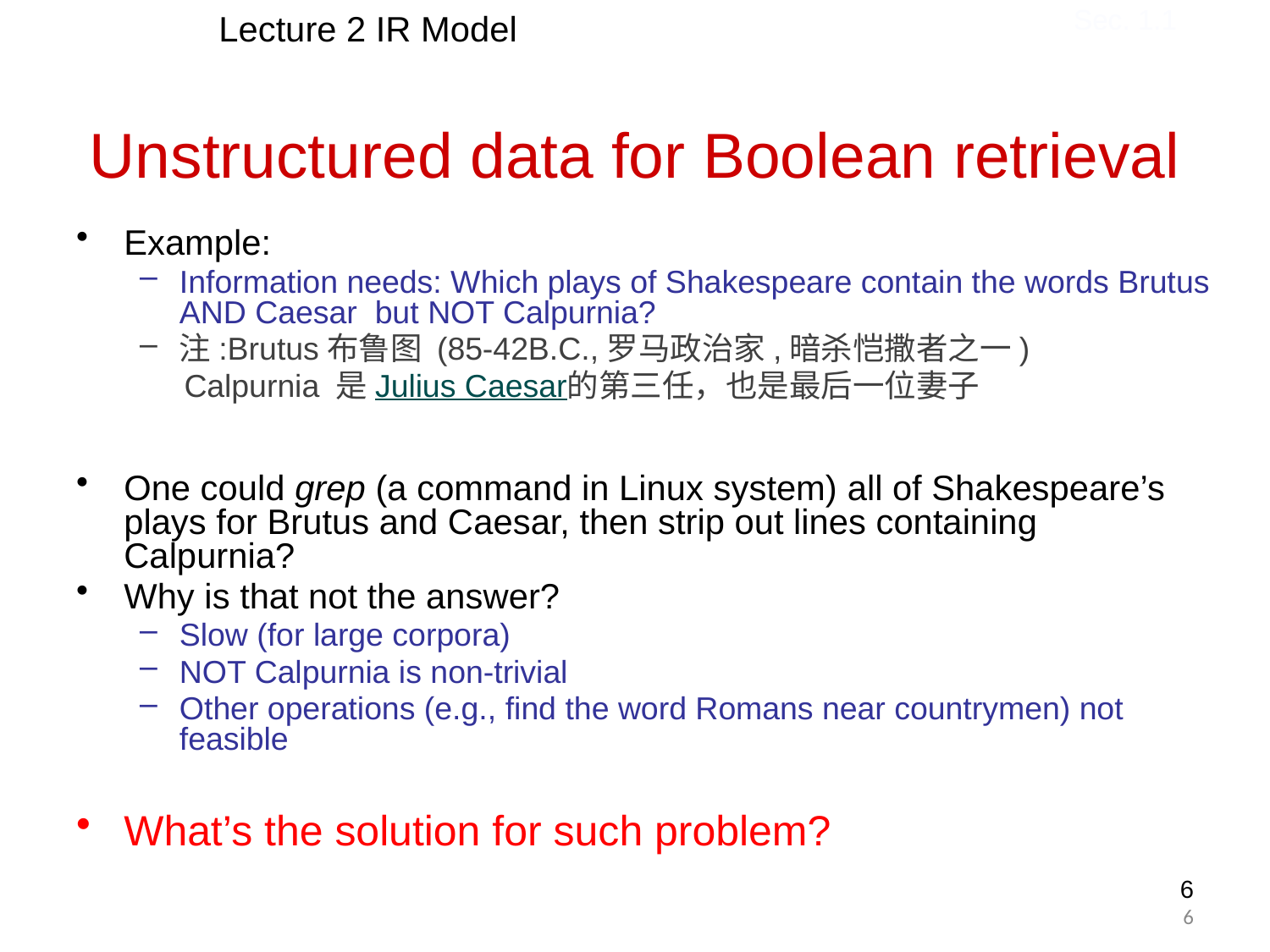

Unstructured data for Boolean retrieval
Lecture 2 IR Model
Sec. 1.1
Example:
Information needs: Which plays of Shakespeare contain the words Brutus AND Caesar  but NOT Calpurnia?
注:Brutus布鲁图 (85-42B.C.,罗马政治家,暗杀恺撒者之一)
     Calpurnia 是Julius Caesar的第三任，也是最后一位妻子

One could grep (a command in Linux system) all of Shakespeare’s plays for Brutus and Caesar, then strip out lines containing Calpurnia?
Why is that not the answer?
Slow (for large corpora)
NOT Calpurnia is non-trivial
Other operations (e.g., find the word Romans near countrymen) not feasible

What’s the solution for such problem?
6
6